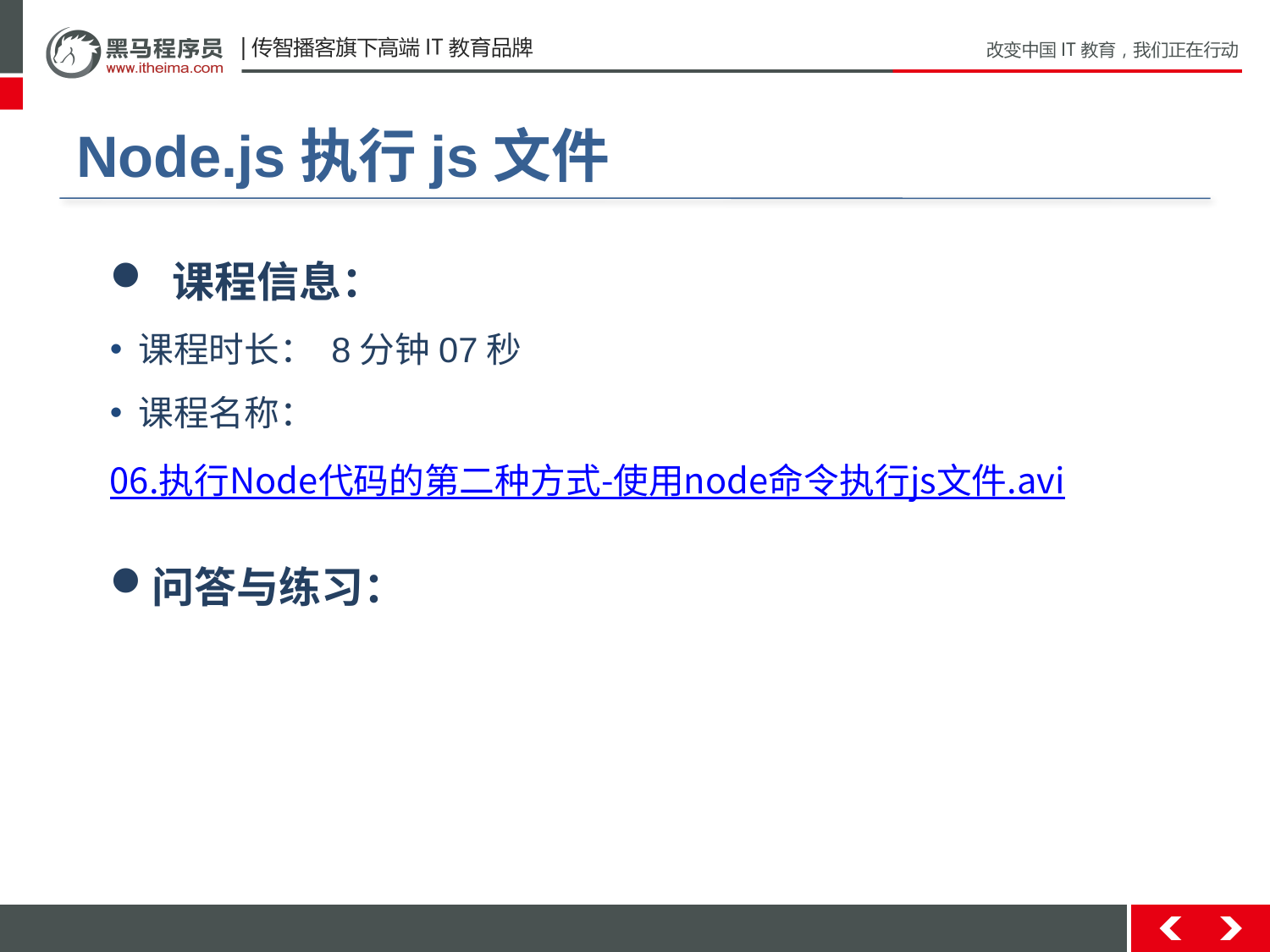

# Node.js执行js文件
 课程信息：
 课程时长： 8分钟07秒
 课程名称：06.执行Node代码的第二种方式-使用node命令执行js文件.avi
问答与练习：